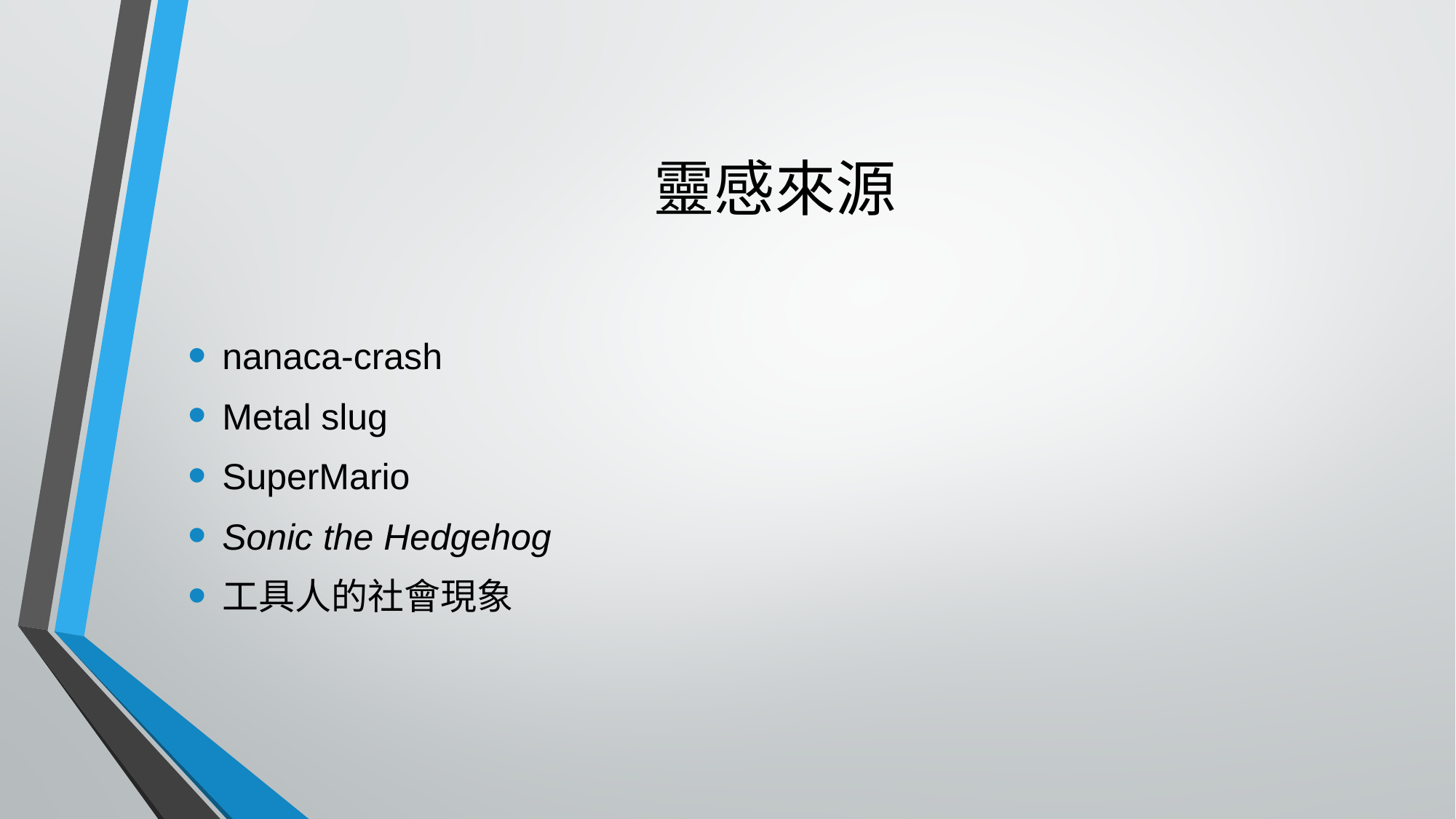

# 靈感來源
nanaca-crash
Metal slug
SuperMario
Sonic the Hedgehog
工具人的社會現象